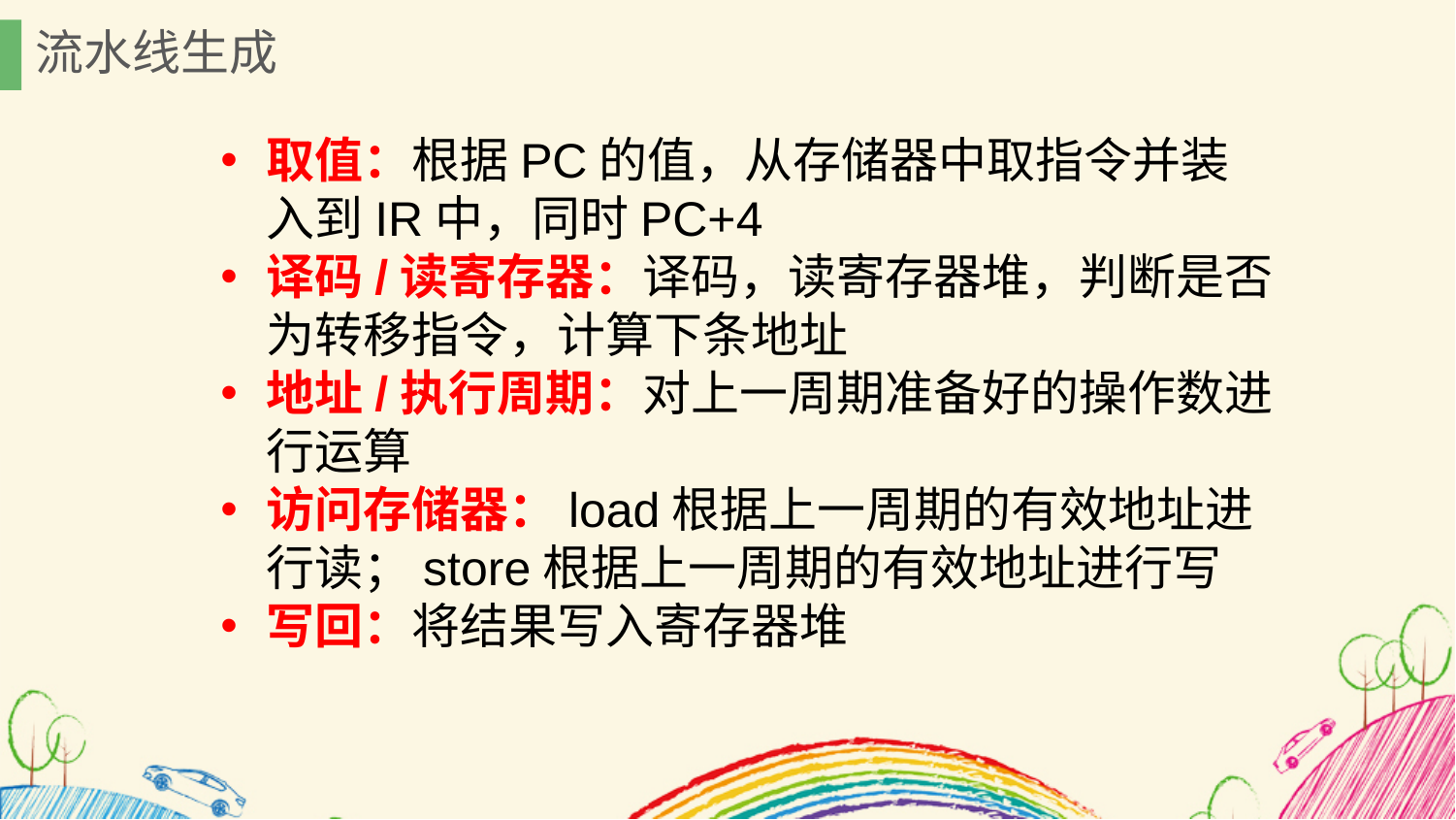

流水线生成
取值：根据PC的值，从存储器中取指令并装入到IR中，同时PC+4
译码/读寄存器：译码，读寄存器堆，判断是否为转移指令，计算下条地址
地址/执行周期：对上一周期准备好的操作数进行运算
访问存储器：load根据上一周期的有效地址进行读；store根据上一周期的有效地址进行写
写回：将结果写入寄存器堆